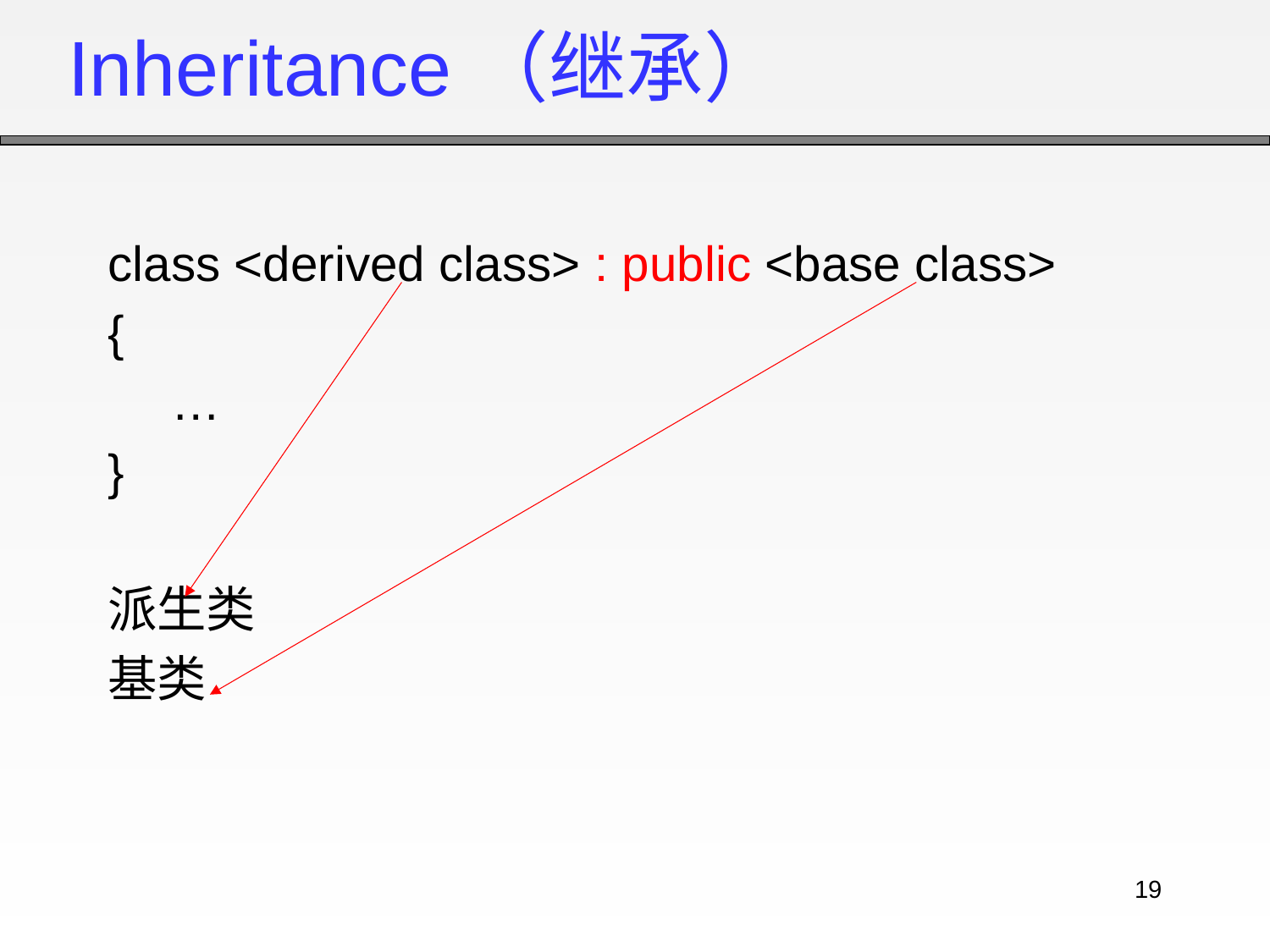

# Inheritance（继承）
class <derived class> : public <base class>
{
…
}

派生类
基类

19